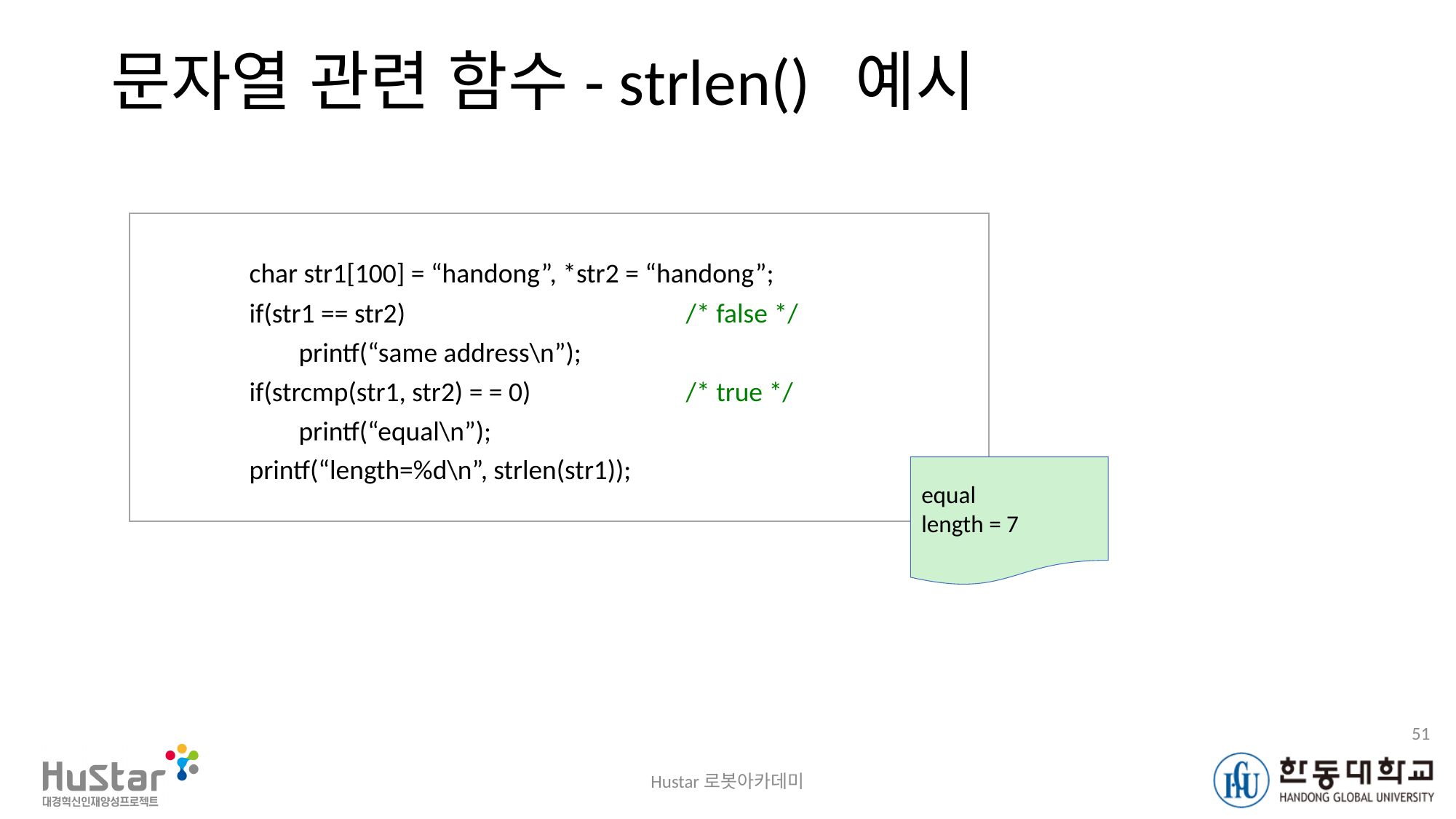

# 문자열 관련 함수- strlen()  예시

	char str1[100] = “handong”, *str2 = “handong”;
	if(str1 == str2)			/* false */
	        printf(“same address\n”);
	if(strcmp(str1, str2) = = 0) 		/* true */
    	        printf(“equal\n”);
	printf(“length=%d\n”, strlen(str1));
equal
length = 7
51
Hustar로봇아카데미